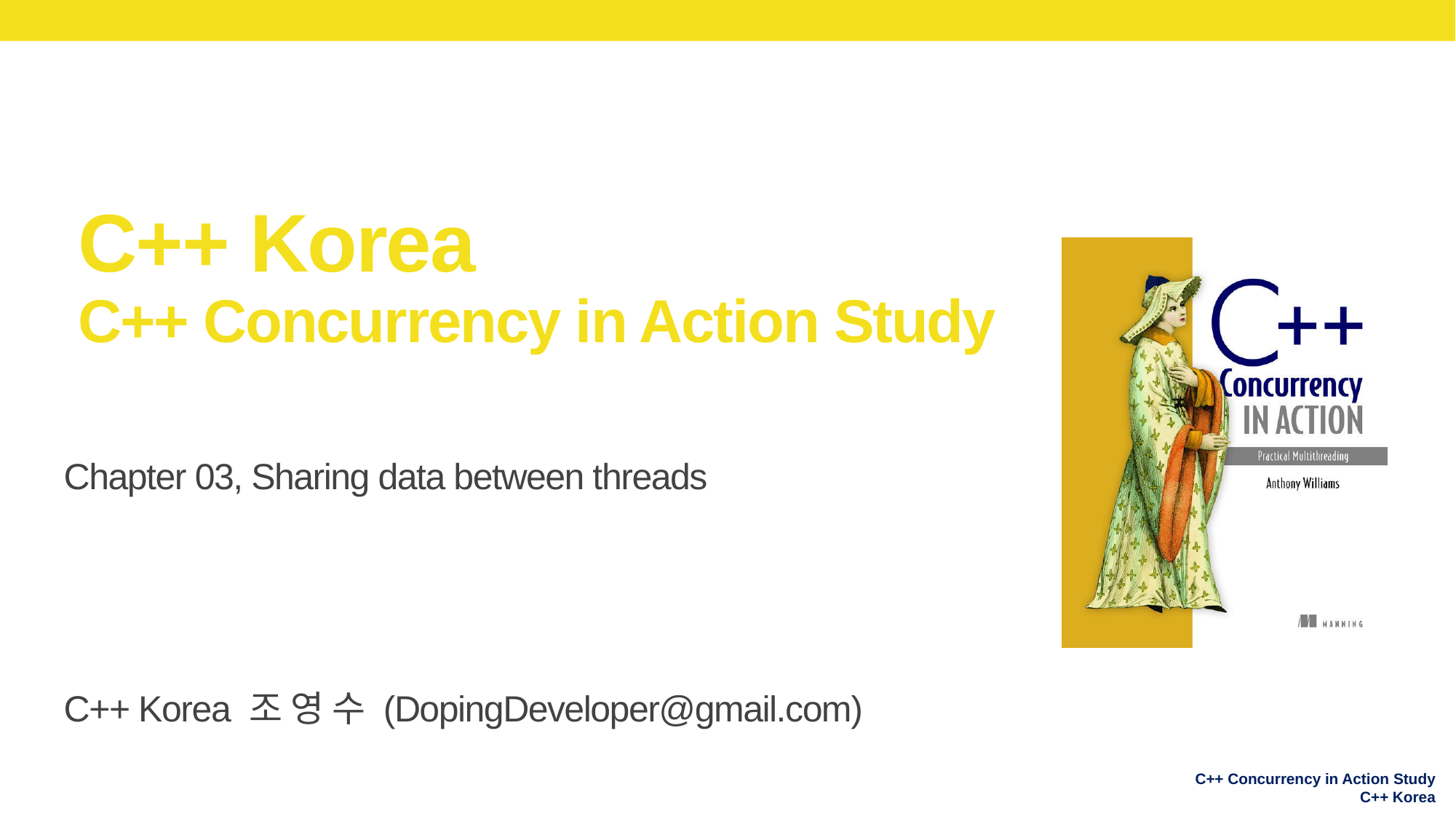

# C++ Korea C++ Concurrency in Action Study
Chapter 03, Sharing data between threads

C++ Korea 조 영 수 (DopingDeveloper@gmail.com)